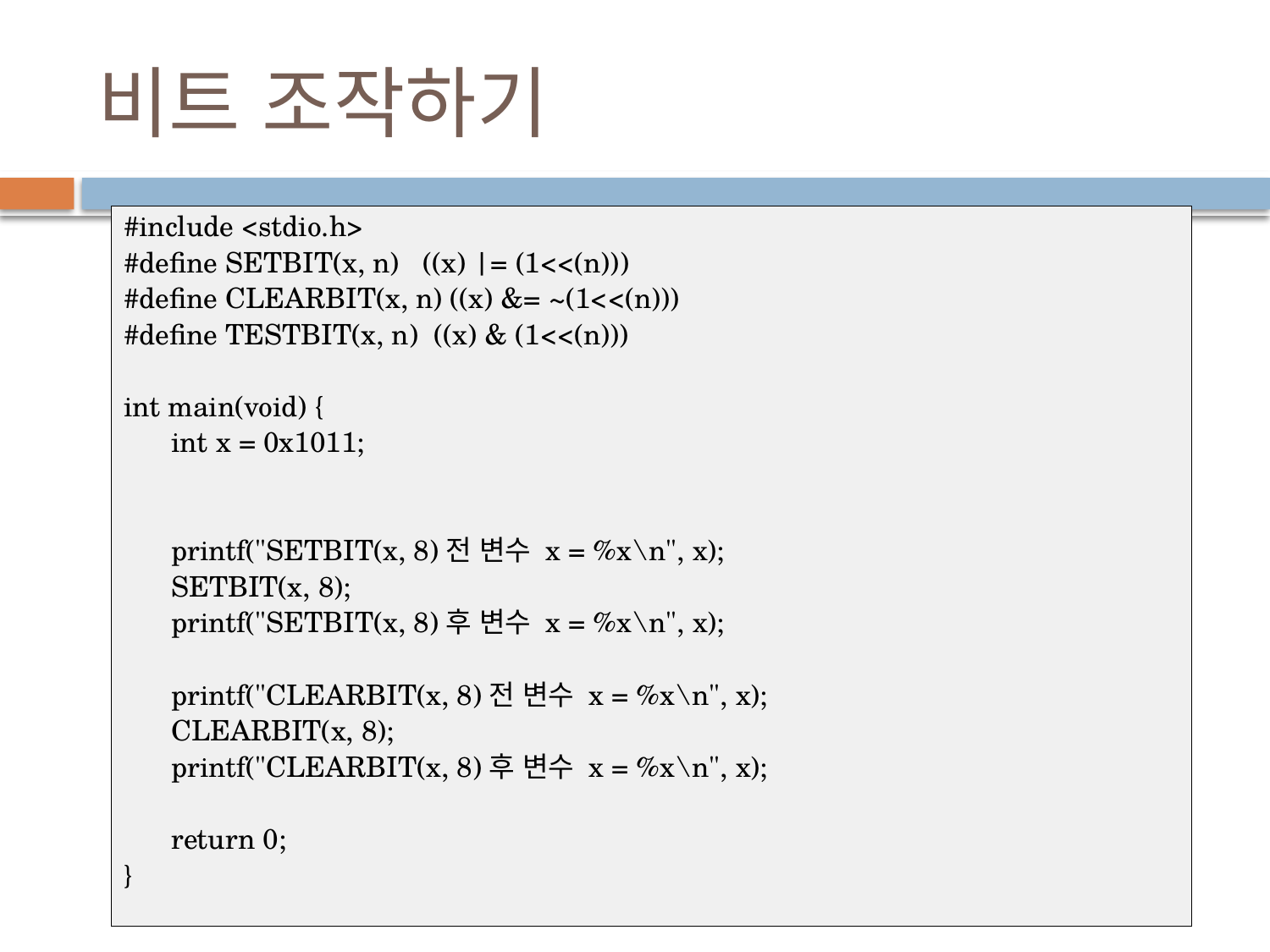

# 비트 조작하기
#include <stdio.h>
#define SETBIT(x, n)   ((x) |= (1<<(n)))
#define CLEARBIT(x, n) ((x) &= ~(1<<(n)))
#define TESTBIT(x, n)  ((x) & (1<<(n)))

int main(void) {
	int x = 0x1011;

	printf("SETBIT(x, 8)전 변수 x = %x\n", x);
	SETBIT(x, 8);
	printf("SETBIT(x, 8)후 변수 x = %x\n", x);

	printf("CLEARBIT(x, 8)전 변수 x = %x\n", x);
	CLEARBIT(x, 8);
	printf("CLEARBIT(x, 8)후 변수 x = %x\n", x);

	return 0;
}